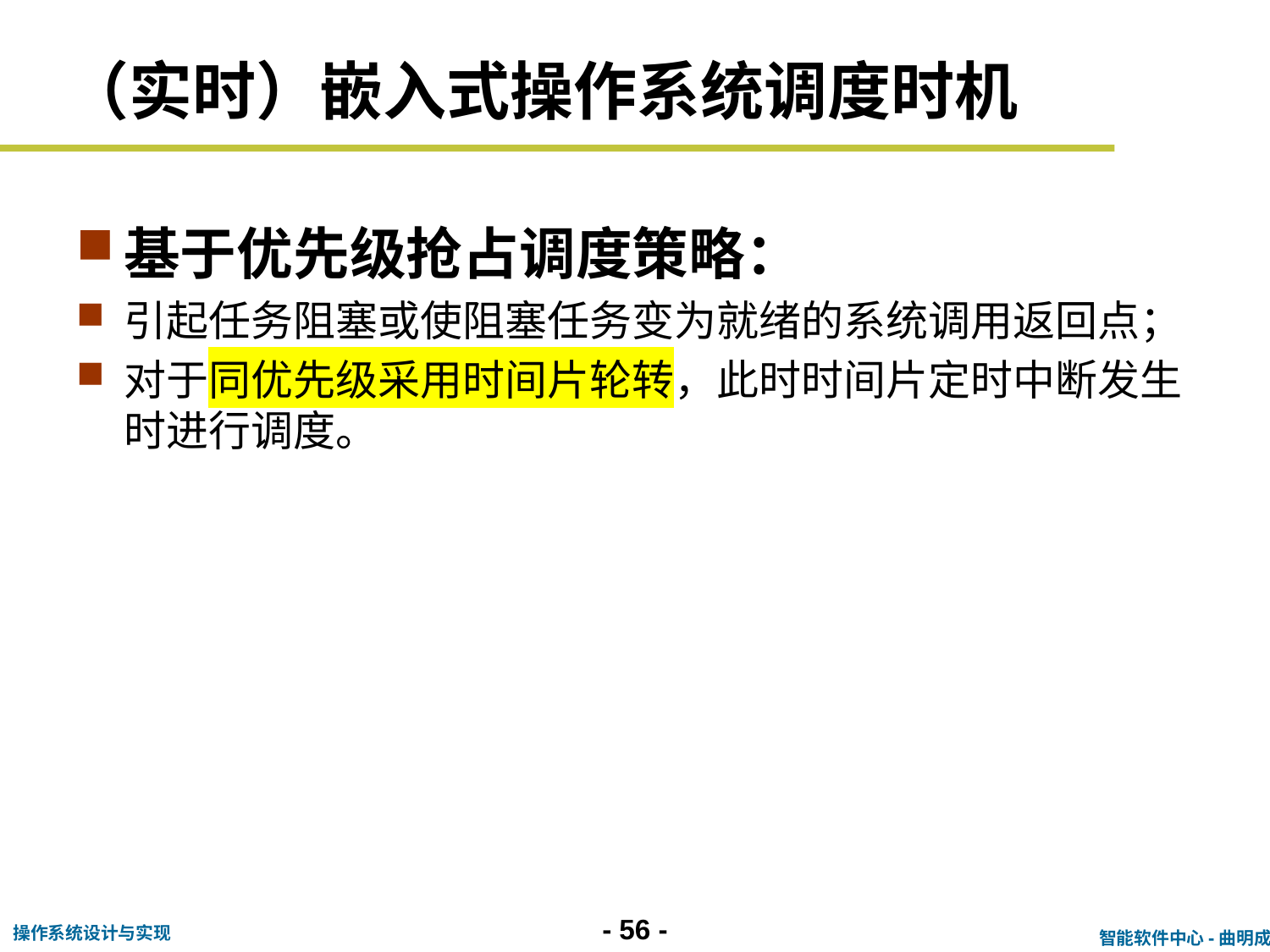

# （实时）嵌入式操作系统调度时机
基于优先级抢占调度策略：
引起任务阻塞或使阻塞任务变为就绪的系统调用返回点；
对于同优先级采用时间片轮转，此时时间片定时中断发生时进行调度。